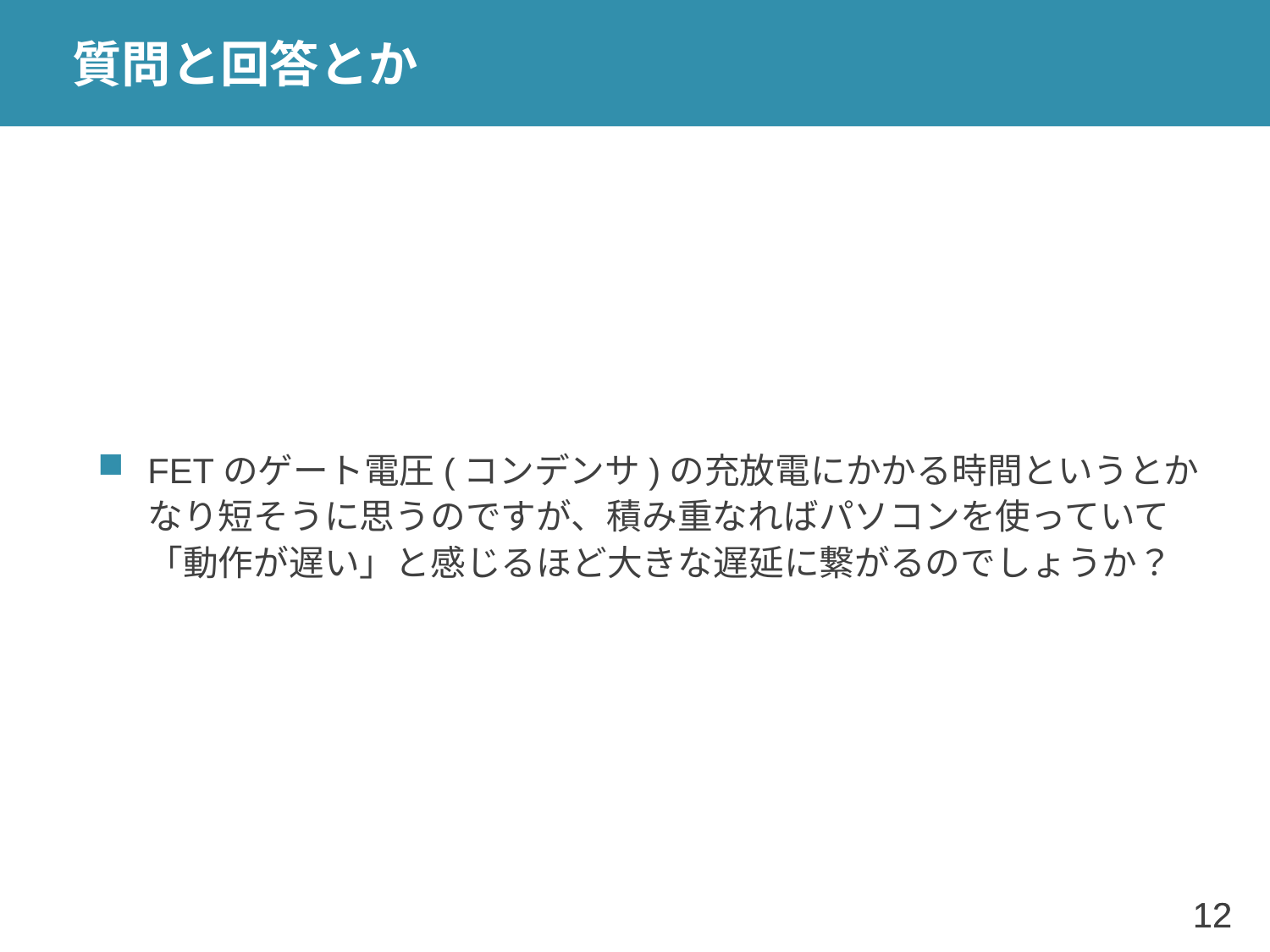

# 質問と回答とか
FETのゲート電圧(コンデンサ)の充放電にかかる時間というとかなり短そうに思うのですが、積み重なればパソコンを使っていて「動作が遅い」と感じるほど大きな遅延に繋がるのでしょうか？